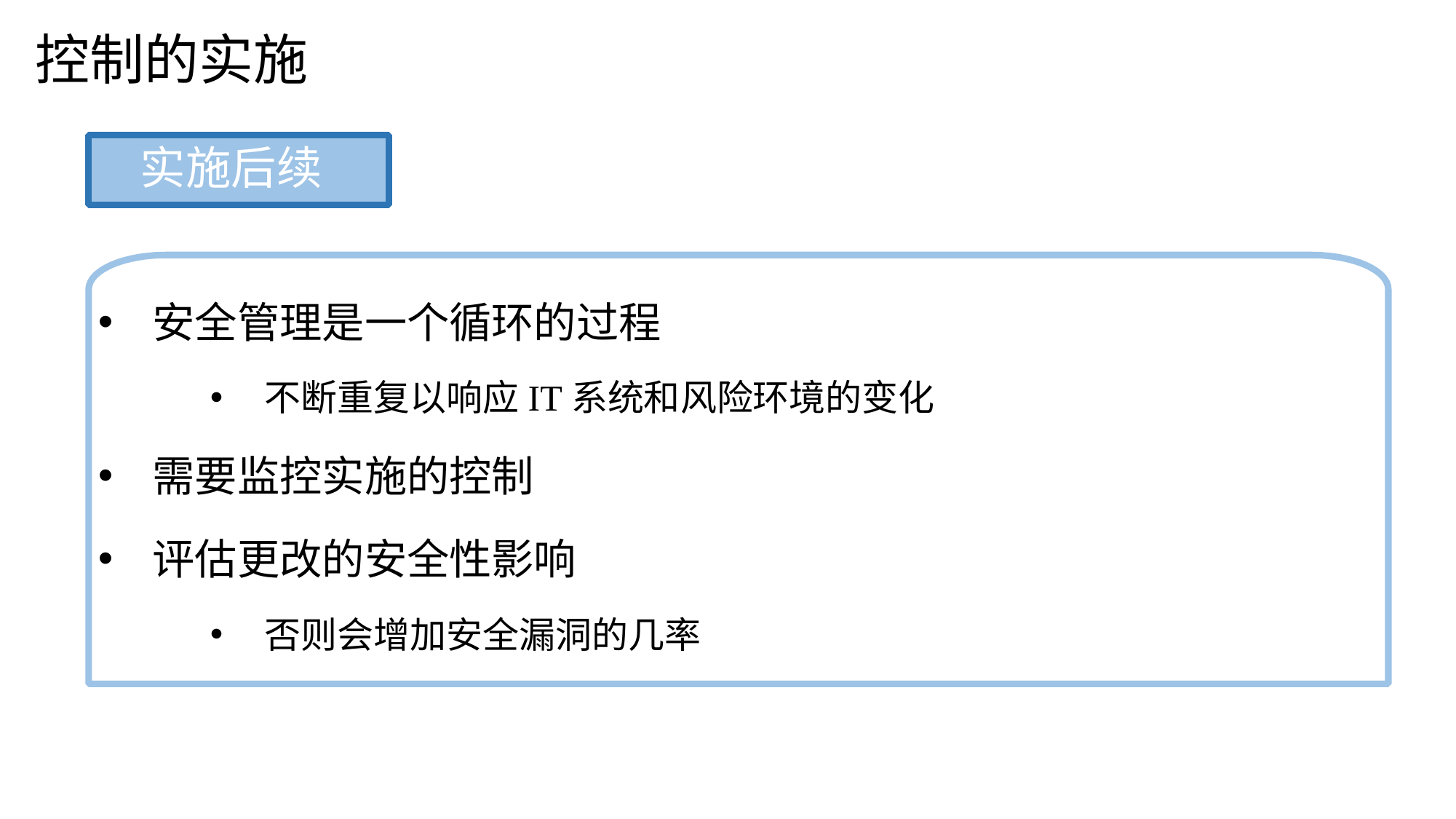

控制的实施

实施后续
安全管理是一个循环的过程
不断重复以响应IT系统和风险环境的变化
需要监控实施的控制
评估更改的安全性影响
否则会增加安全漏洞的几率